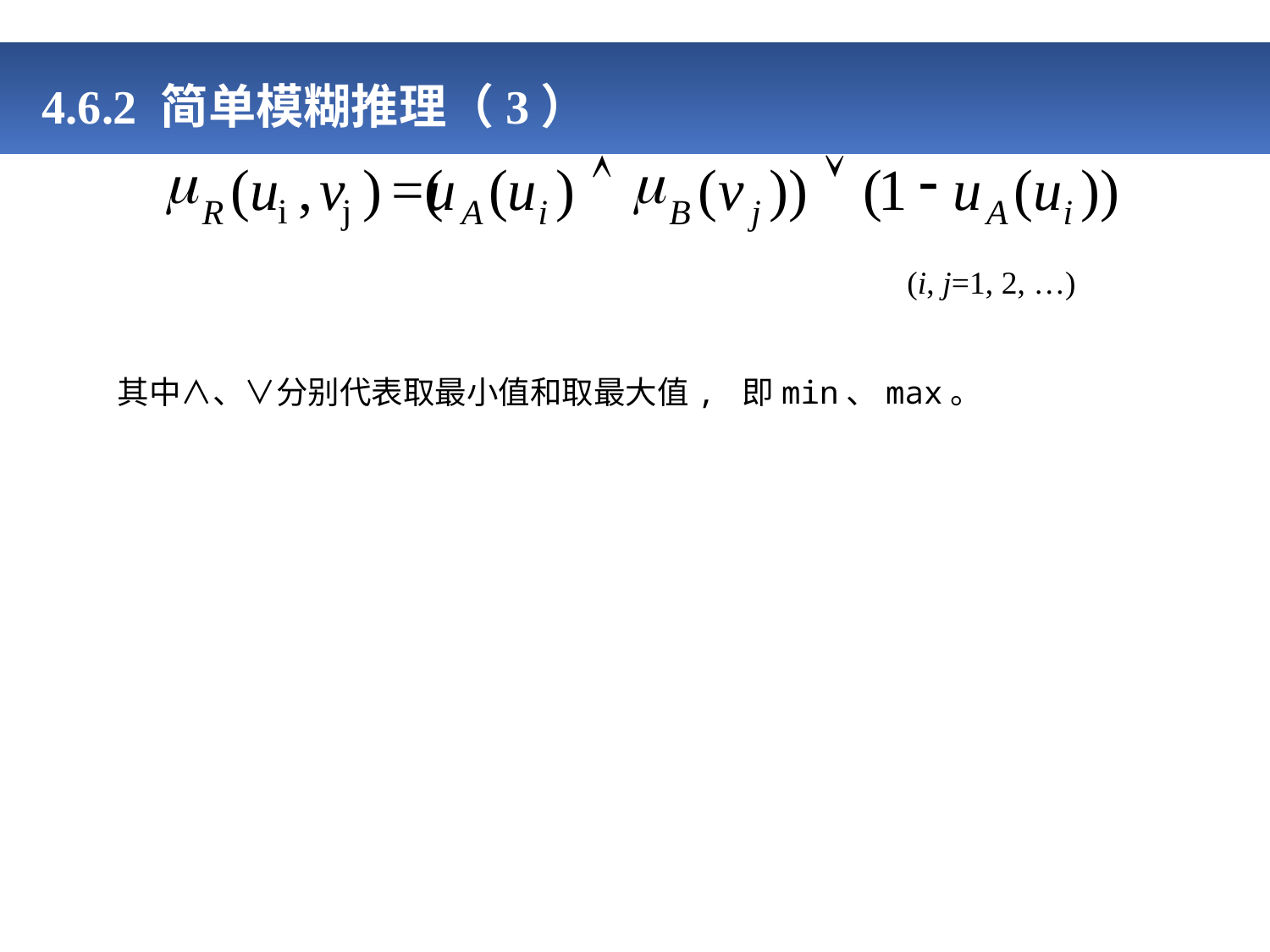

# 4.6.2 简单模糊推理（3）
μ
∧
μ
∨
−

(
u
,
v
)
=(
u
(
u
)
(
v
))
(
1
u
(
u
))
i
j
R
A
i
B
j
A
i
(i, j=1, 2, …)
其中∧、∨分别代表取最小值和取最大值, 即min、max。